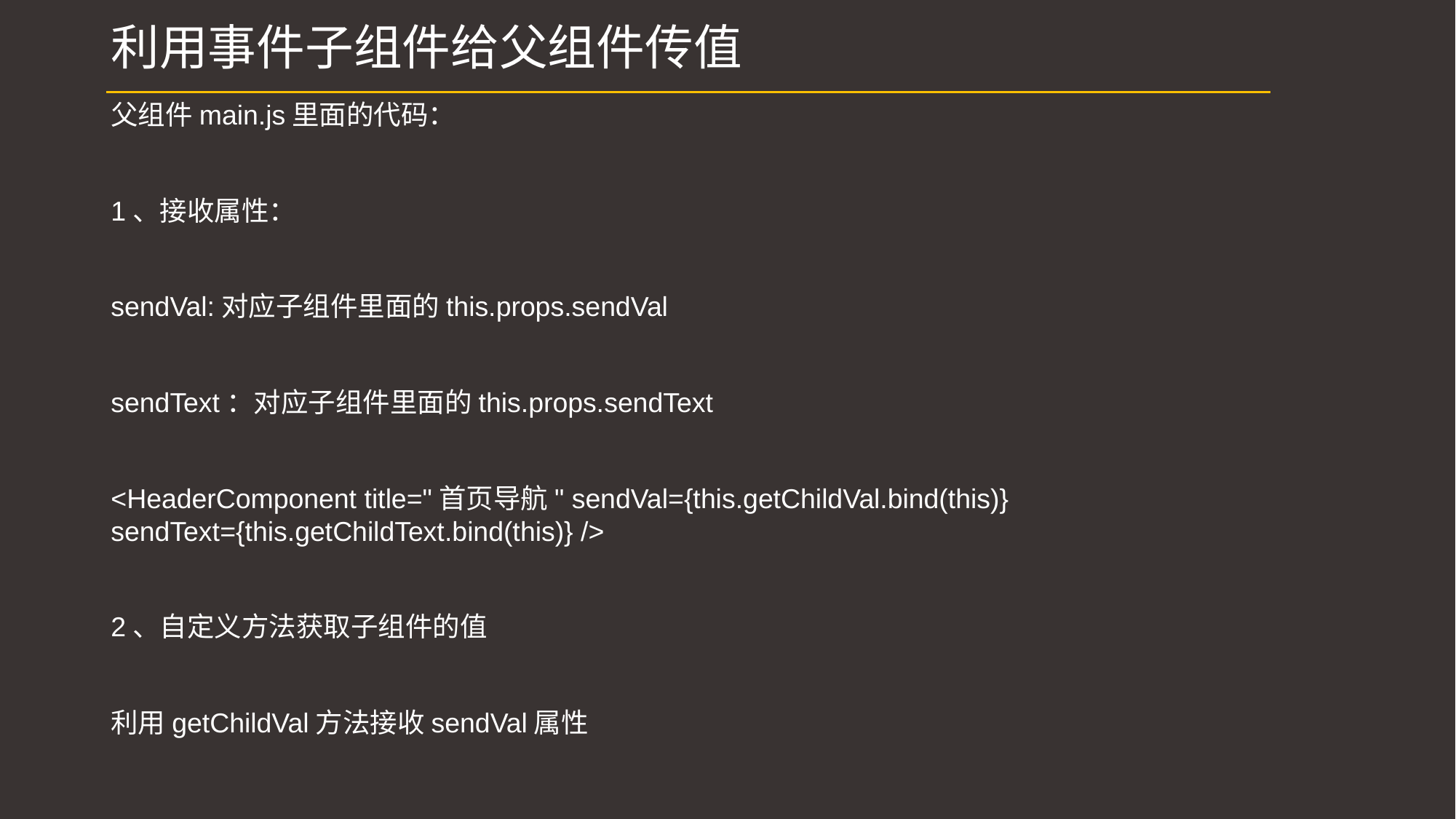

# 利用事件子组件给父组件传值
父组件main.js里面的代码：

1、接收属性：

sendVal:对应子组件里面的this.props.sendVal

sendText：对应子组件里面的this.props.sendText

<HeaderComponent title="首页导航" sendVal={this.getChildVal.bind(this)} sendText={this.getChildText.bind(this)} />

2、自定义方法获取子组件的值

利用getChildVal方法接收sendVal属性